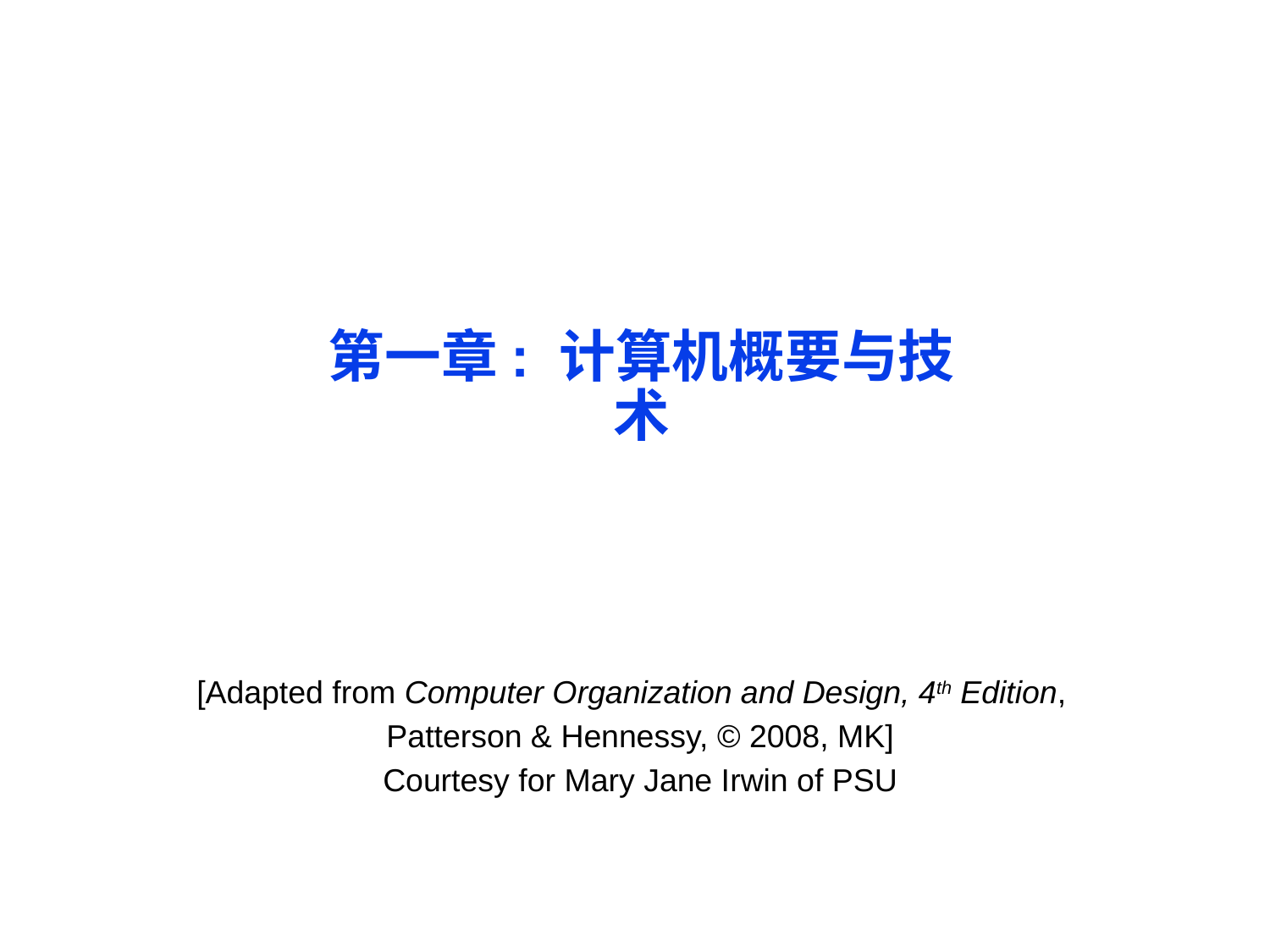

# 第一章: 计算机概要与技术

[Adapted from Computer Organization and Design, 4th Edition,
Patterson & Hennessy, © 2008, MK]
Courtesy for Mary Jane Irwin of PSU